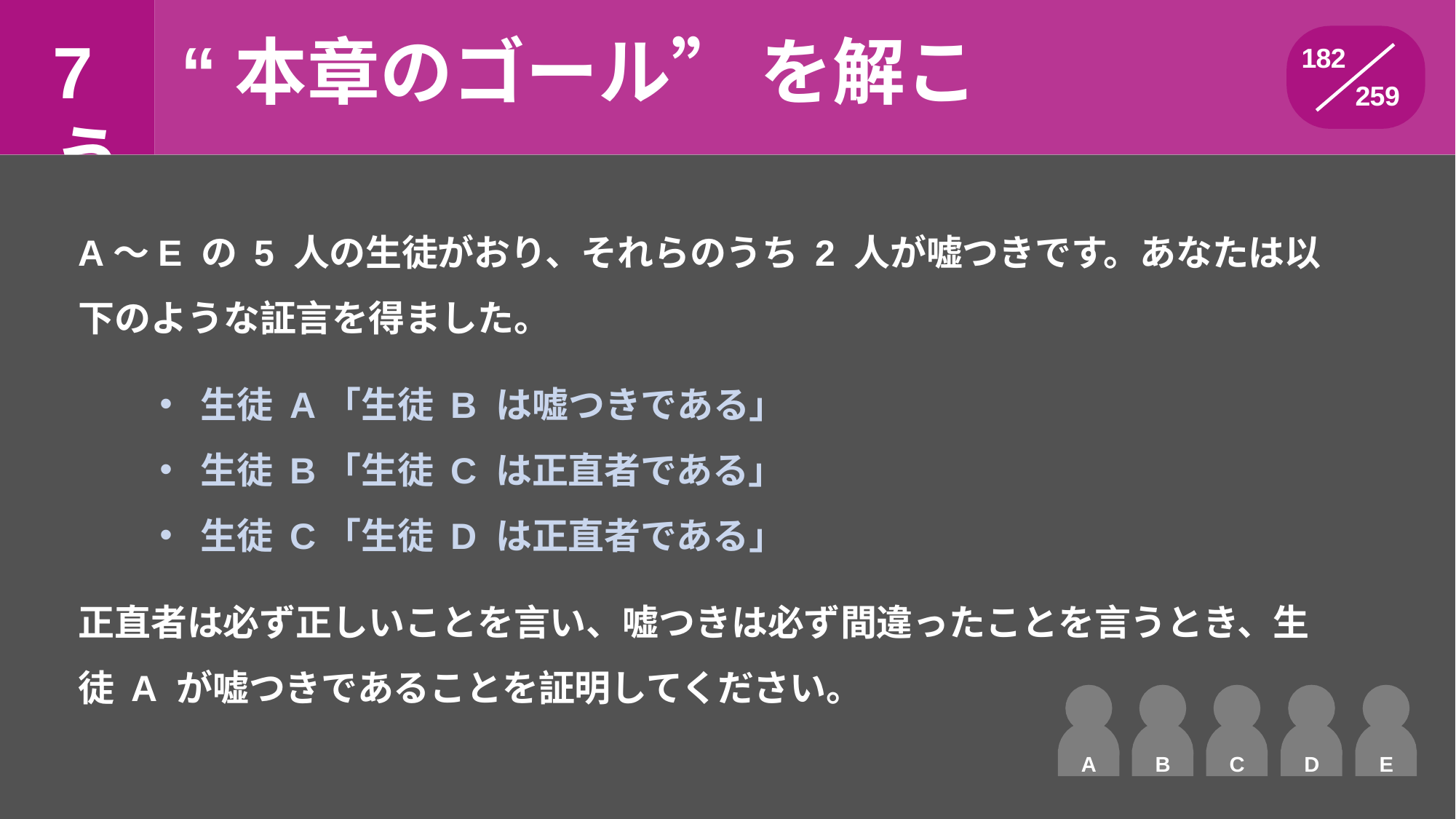

# 7	“本章のゴール” を解こう
182
259

A～E の 5 人の生徒がおり、それらのうち 2 人が嘘つきです。あなたは以下のような証言を得ました。
生徒 A「生徒 B は嘘つきである」
生徒 B「生徒 C は正直者である」
生徒 C「生徒 D は正直者である」
正直者は必ず正しいことを言い、嘘つきは必ず間違ったことを言うとき、生徒 A が嘘つきであることを証明してください。

A
B
C
D
E